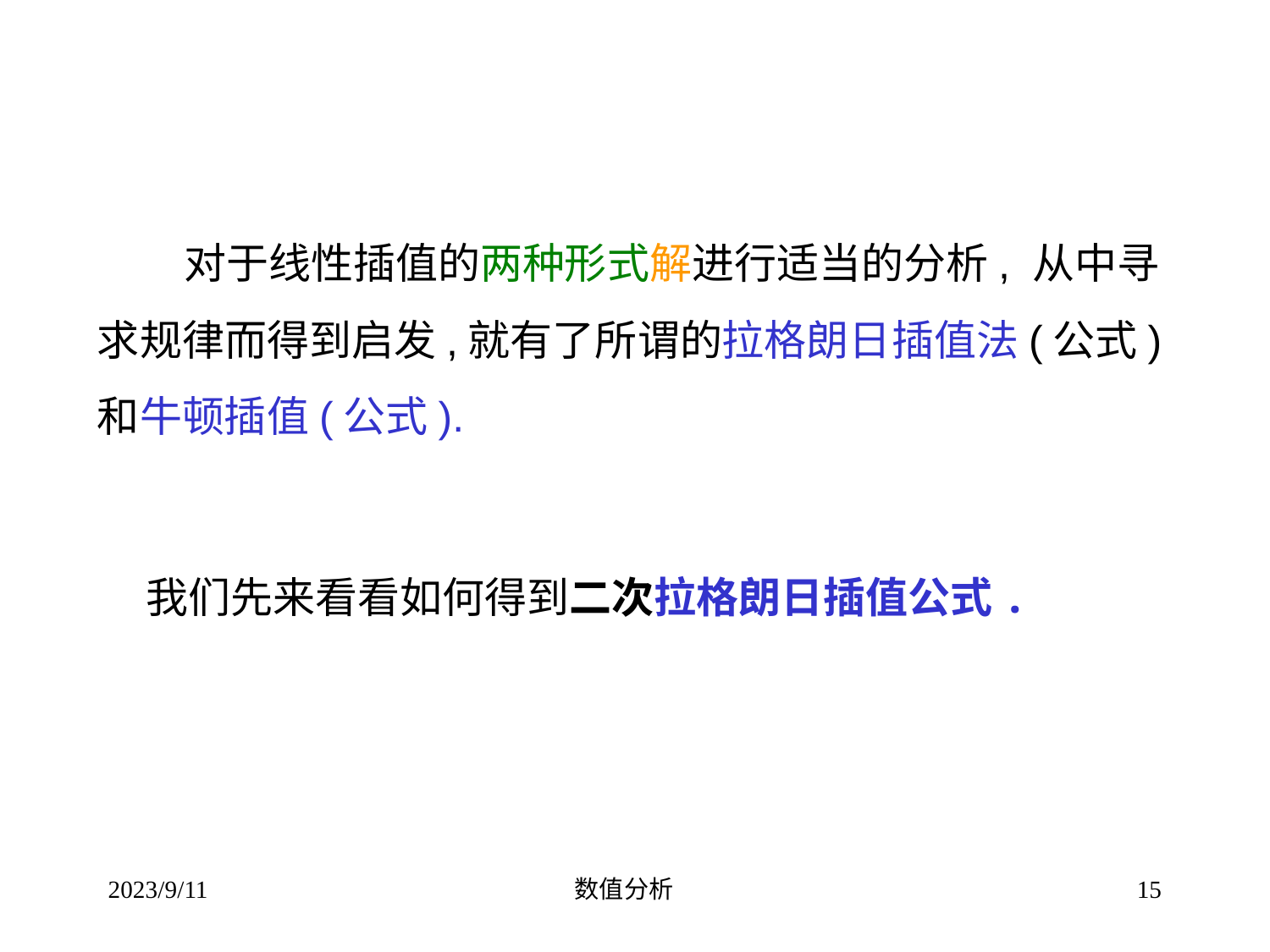

对于线性插值的两种形式解进行适当的分析, 从中寻求规律而得到启发,就有了所谓的拉格朗日插值法(公式)和牛顿插值(公式).
    我们先来看看如何得到二次拉格朗日插值公式.

2023/9/11
数值分析
15